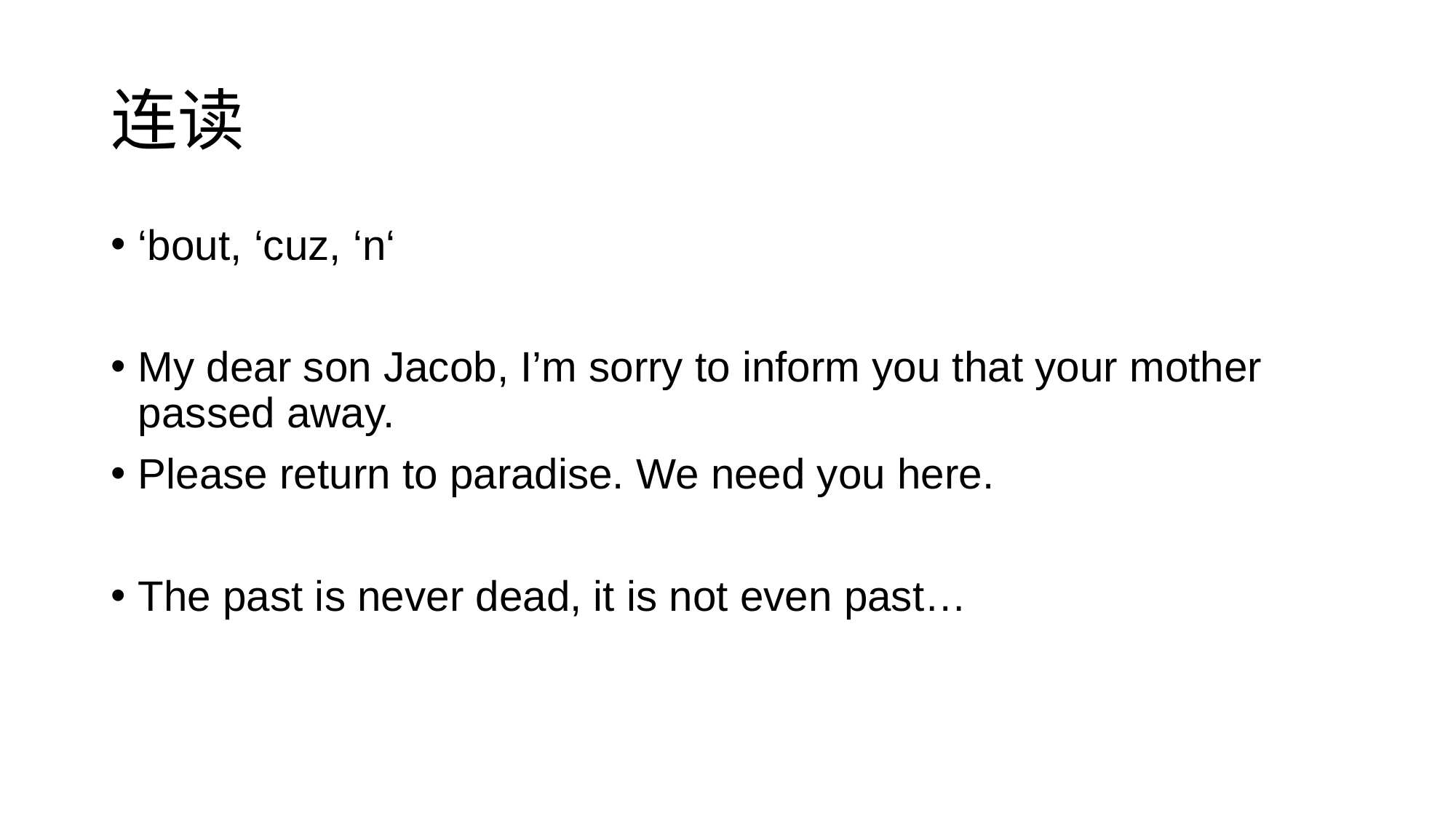

# 连读
‘bout, ‘cuz, ‘n‘

My dear son Jacob, I’m sorry to inform you that your mother passed away.
Please return to paradise. We need you here.

The past is never dead, it is not even past…